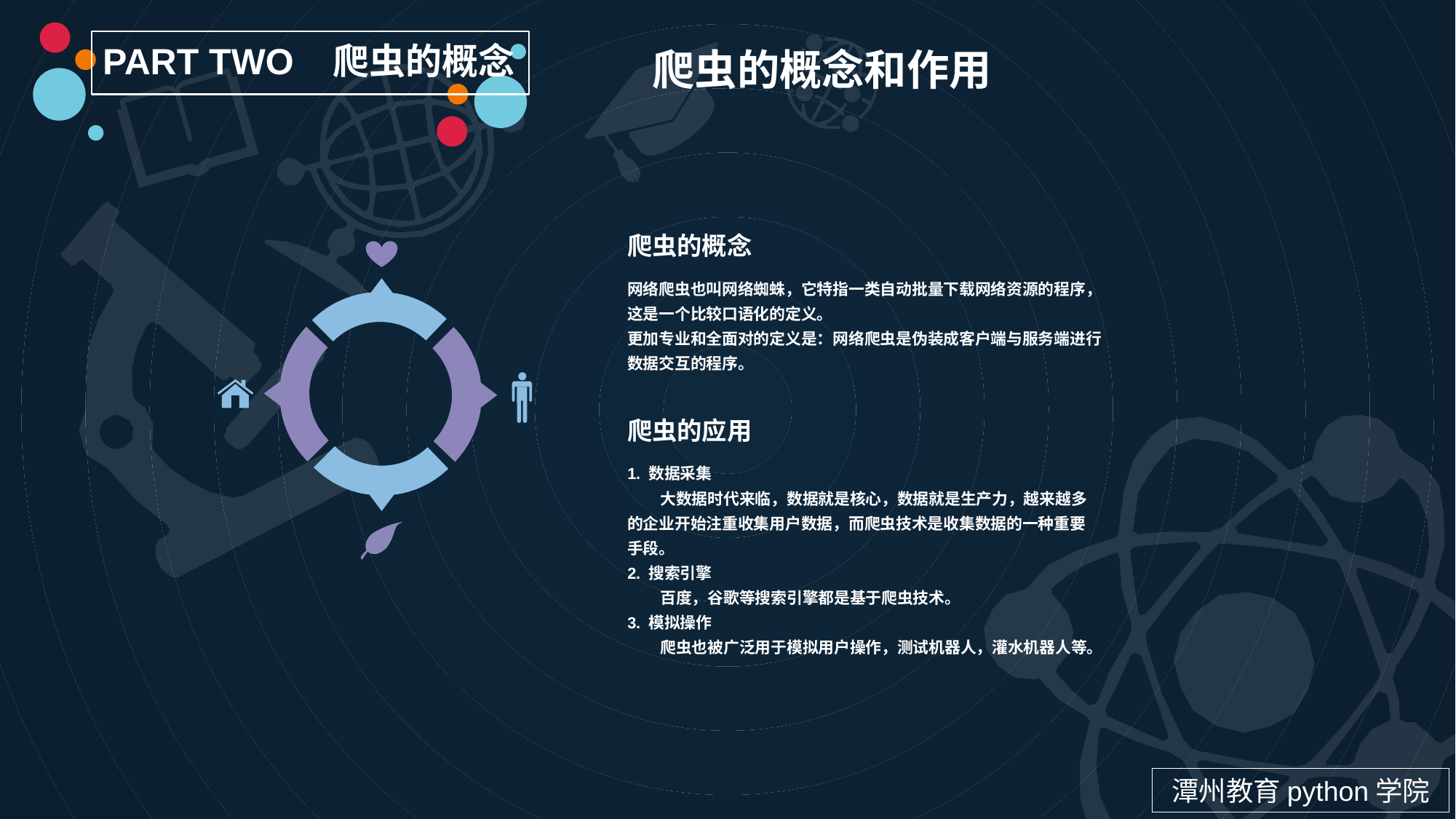

PART TWO   爬虫的概念
爬虫的概念和作用
爬虫的概念

网络爬虫也叫网络蜘蛛，它特指一类自动批量下载网络资源的程序，这是一个比较口语化的定义。
更加专业和全面对的定义是：网络爬虫是伪装成客户端与服务端进行数据交互的程序。

爬虫的应用

1. 数据采集
        大数据时代来临，数据就是核心，数据就是生产力，越来越多的企业开始注重收集用户数据，而爬虫技术是收集数据的一种重要手段。
2. 搜索引擎
        百度，谷歌等搜索引擎都是基于爬虫技术。
3. 模拟操作
        爬虫也被广泛用于模拟用户操作，测试机器人，灌水机器人等。

潭州教育python学院